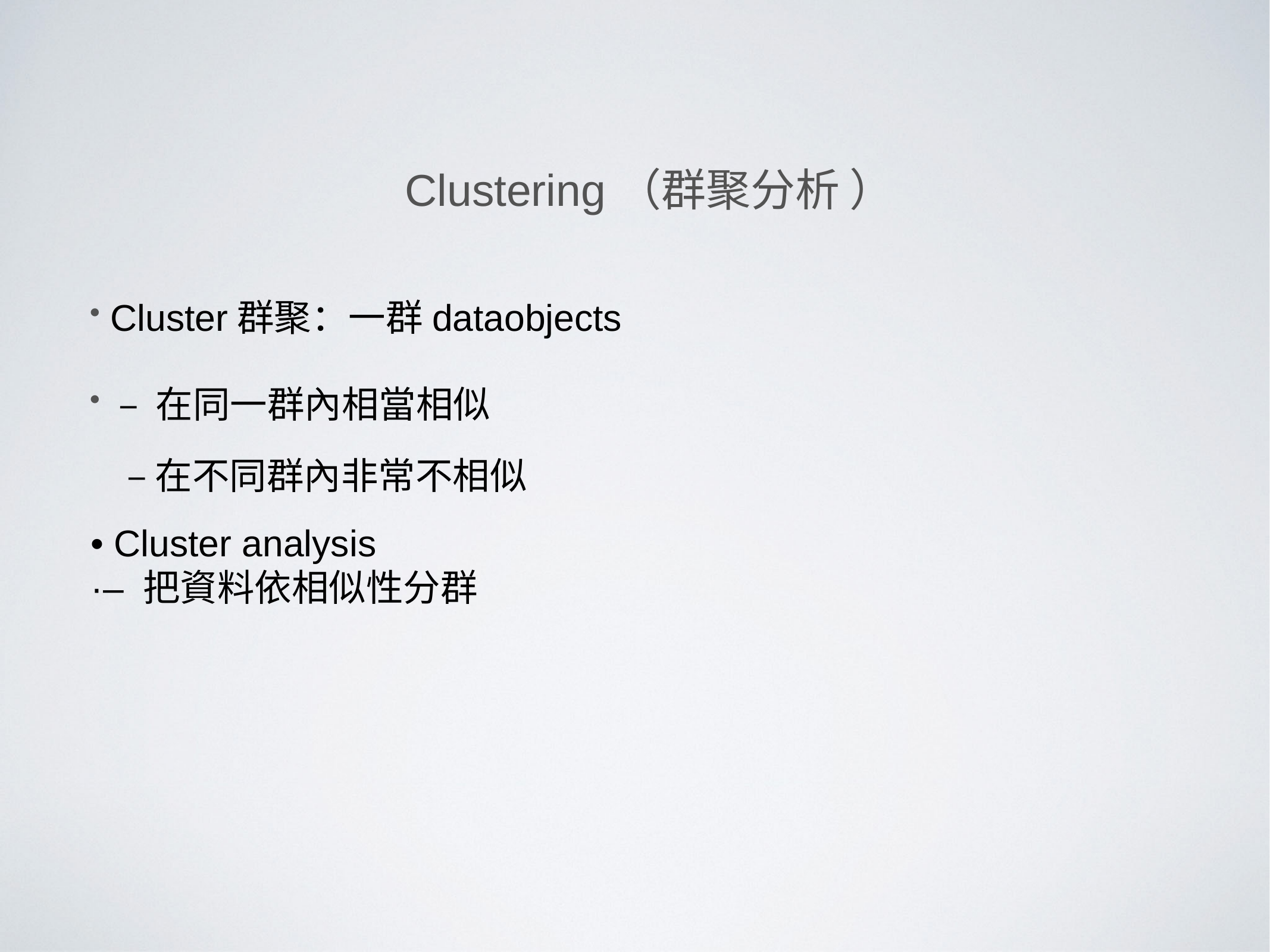

Clustering（群聚分析 ）

Cluster群聚：一群dataobjects
 – 在同一群內相當相似
  – 在不同群內非常不相似
• Cluster analysis
·– 把資料依相似性分群